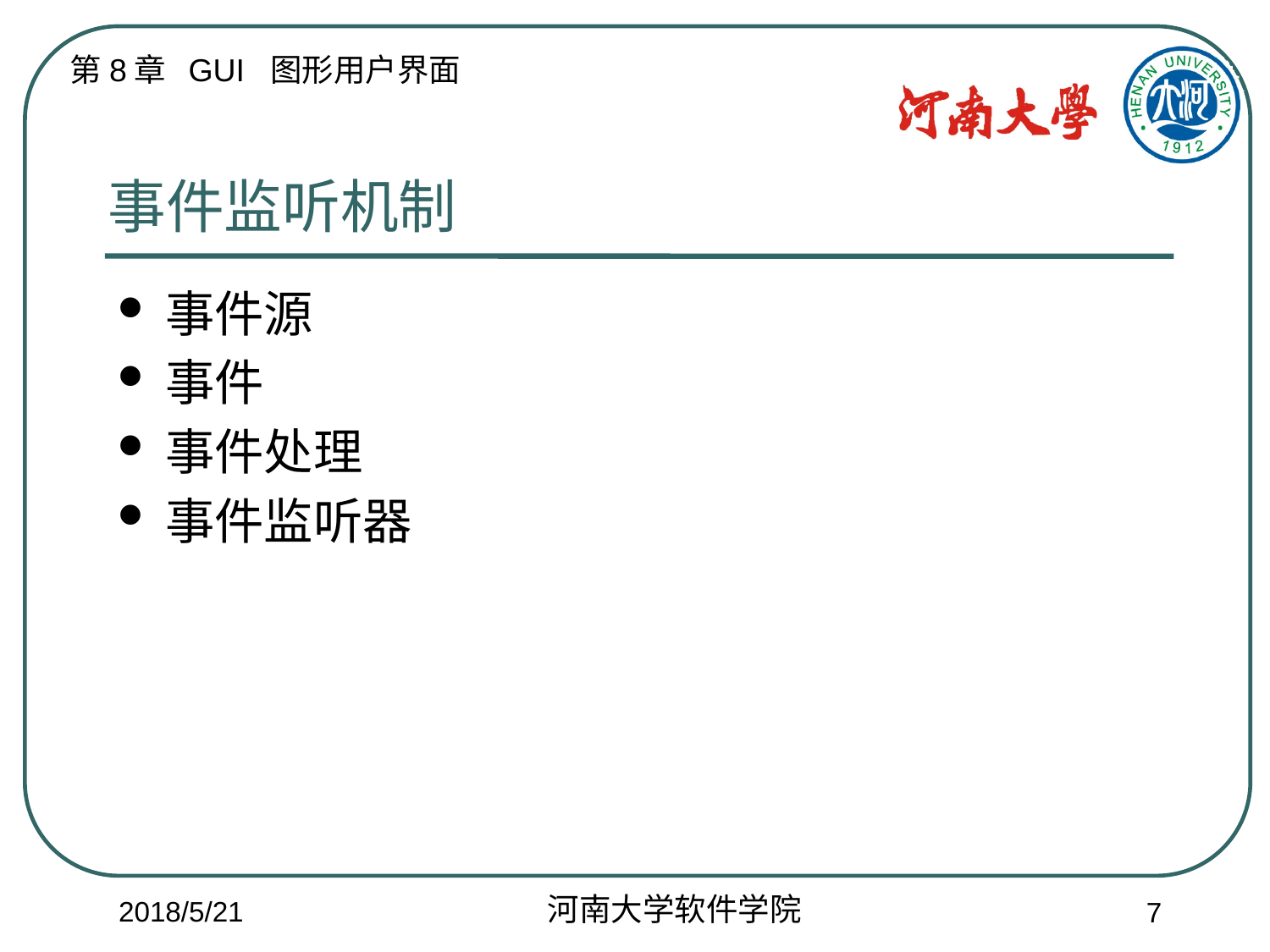

# 事件监听机制
事件源
事件
事件处理
事件监听器
2018/5/21
7